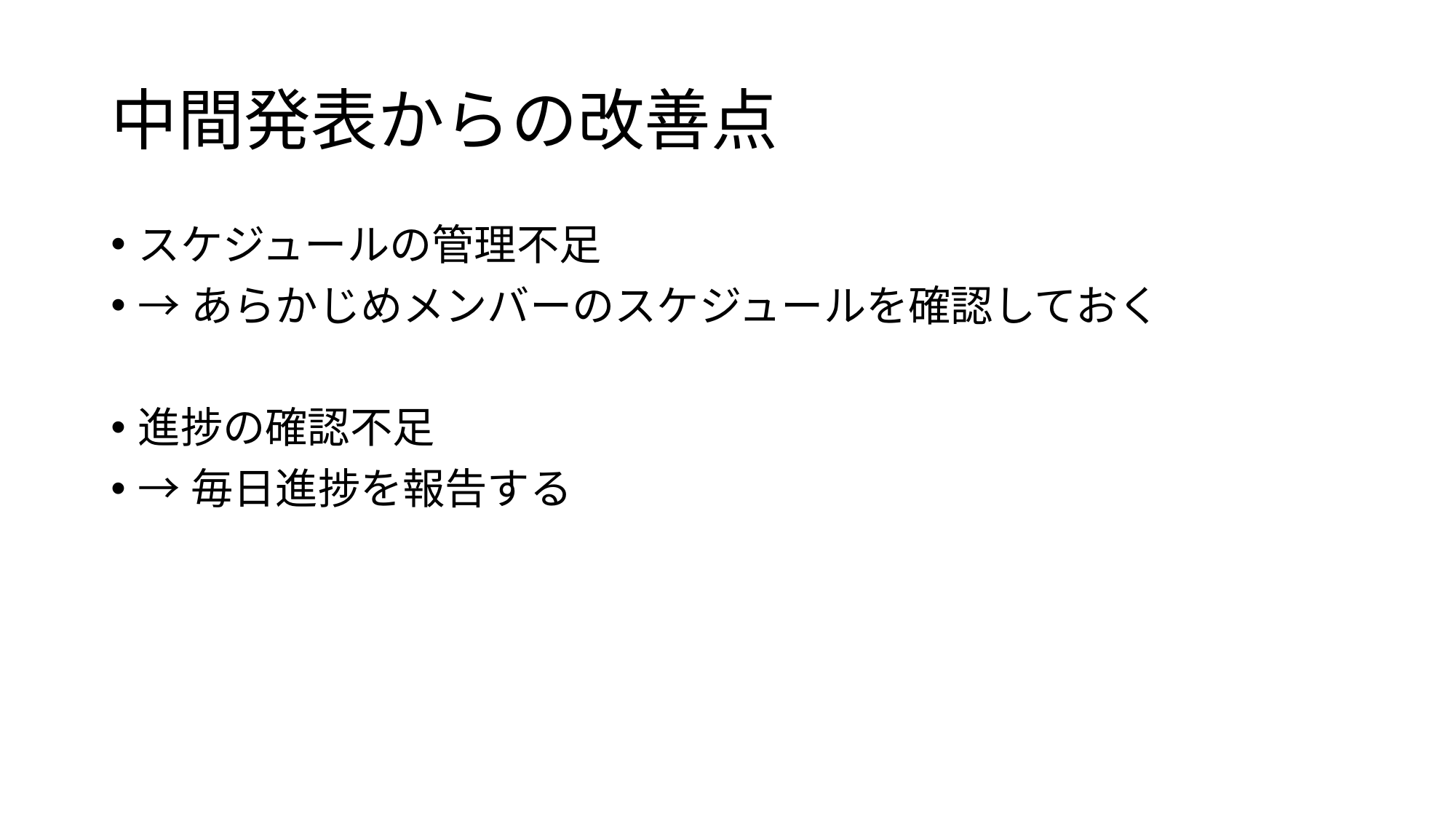

# 中間発表からの改善点
スケジュールの管理不足
→あらかじめメンバーのスケジュールを確認しておく

進捗の確認不足
→毎日進捗を報告する